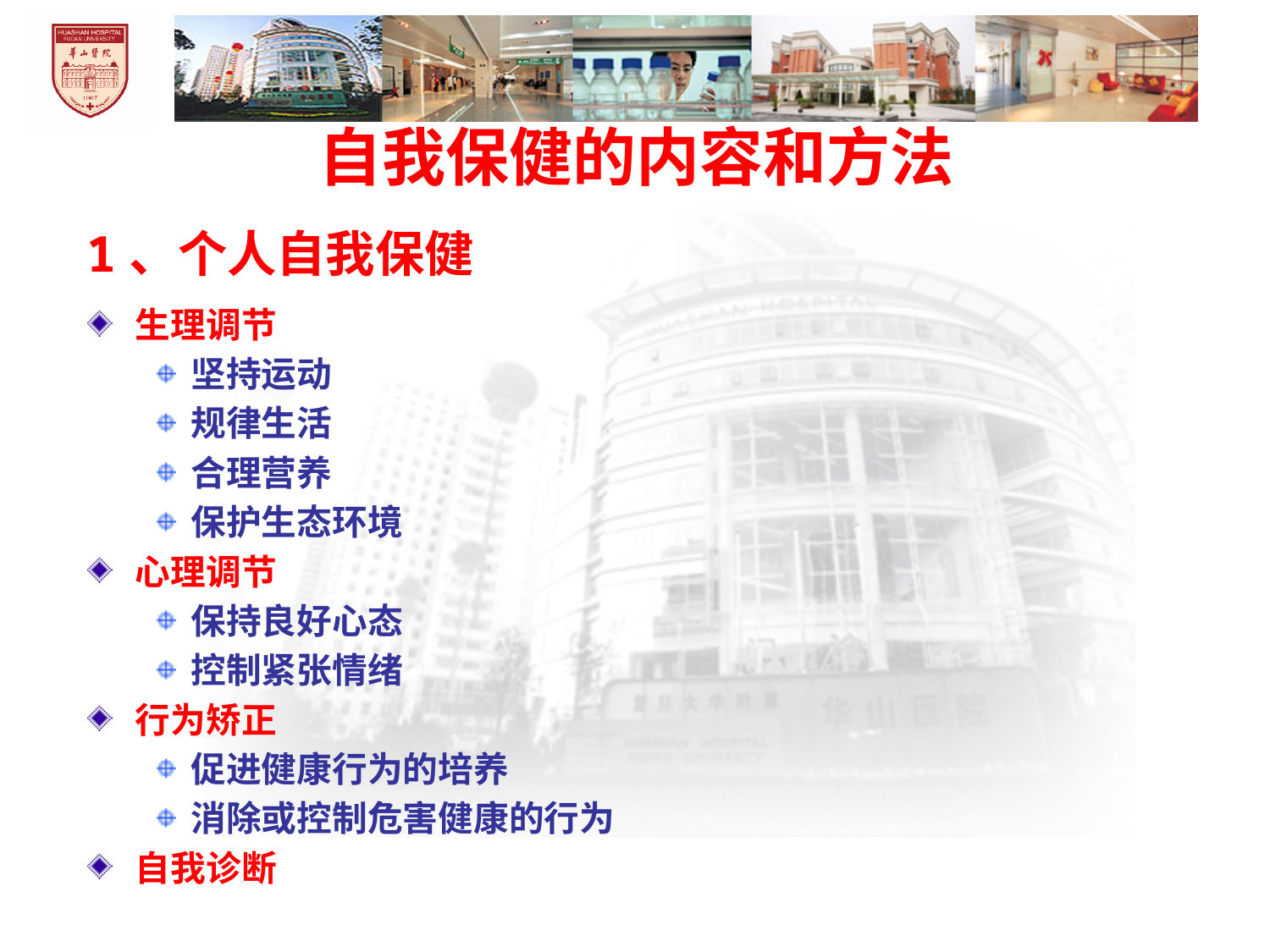

# 自我保健的内容和方法
1、个人自我保健
生理调节
坚持运动
规律生活
合理营养
保护生态环境
心理调节
保持良好心态
控制紧张情绪
行为矫正
促进健康行为的培养
消除或控制危害健康的行为
自我诊断